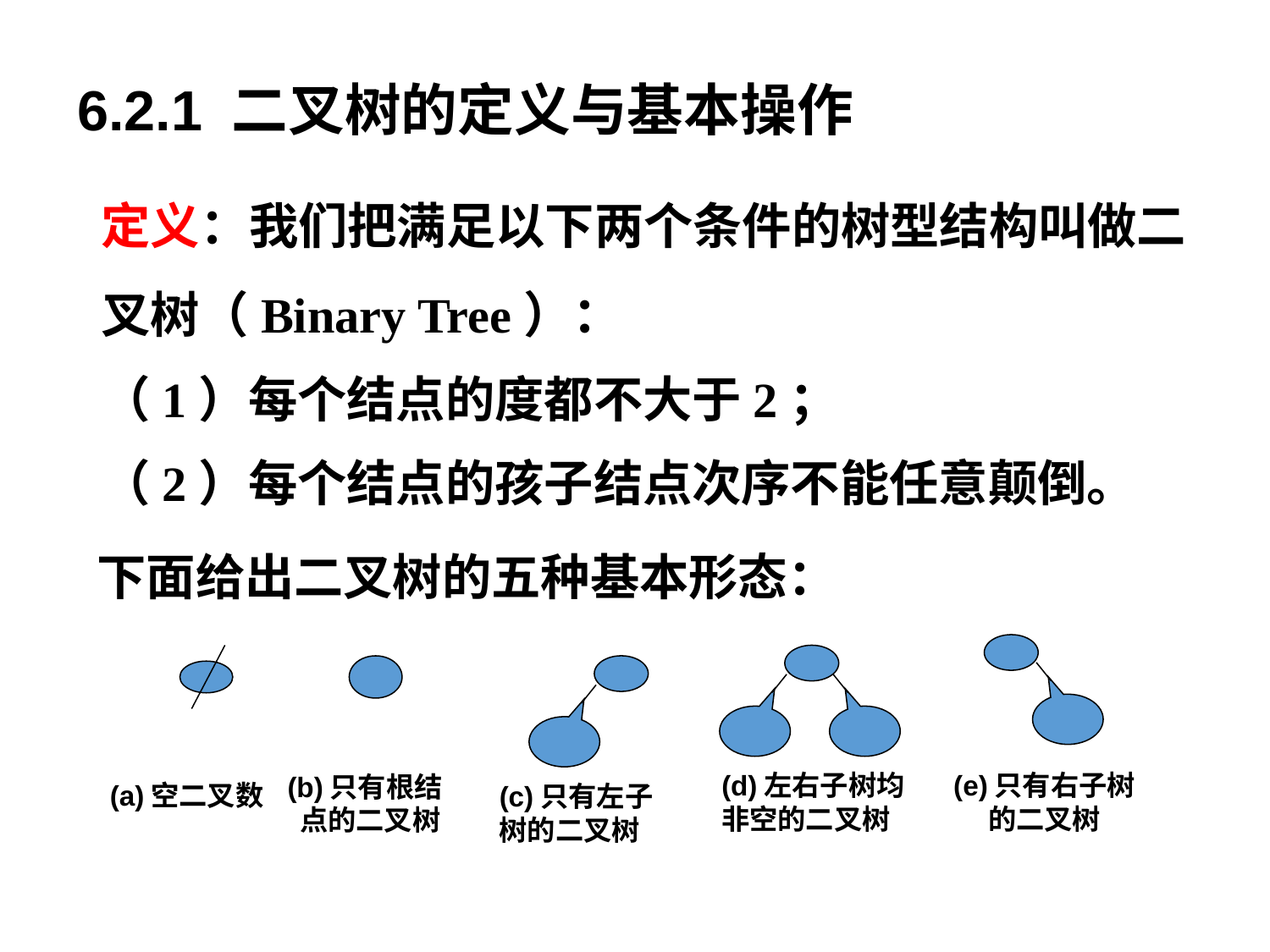

6.2.1 二叉树的定义与基本操作
定义：我们把满足以下两个条件的树型结构叫做二叉树（Binary Tree）：
（1）每个结点的度都不大于2；
（2）每个结点的孩子结点次序不能任意颠倒。
下面给出二叉树的五种基本形态：

(d)左右子树均
非空的二叉树
(e)只有右子树
的二叉树
(b)只有根结
点的二叉树
(a)空二叉数
(c)只有左子
树的二叉树